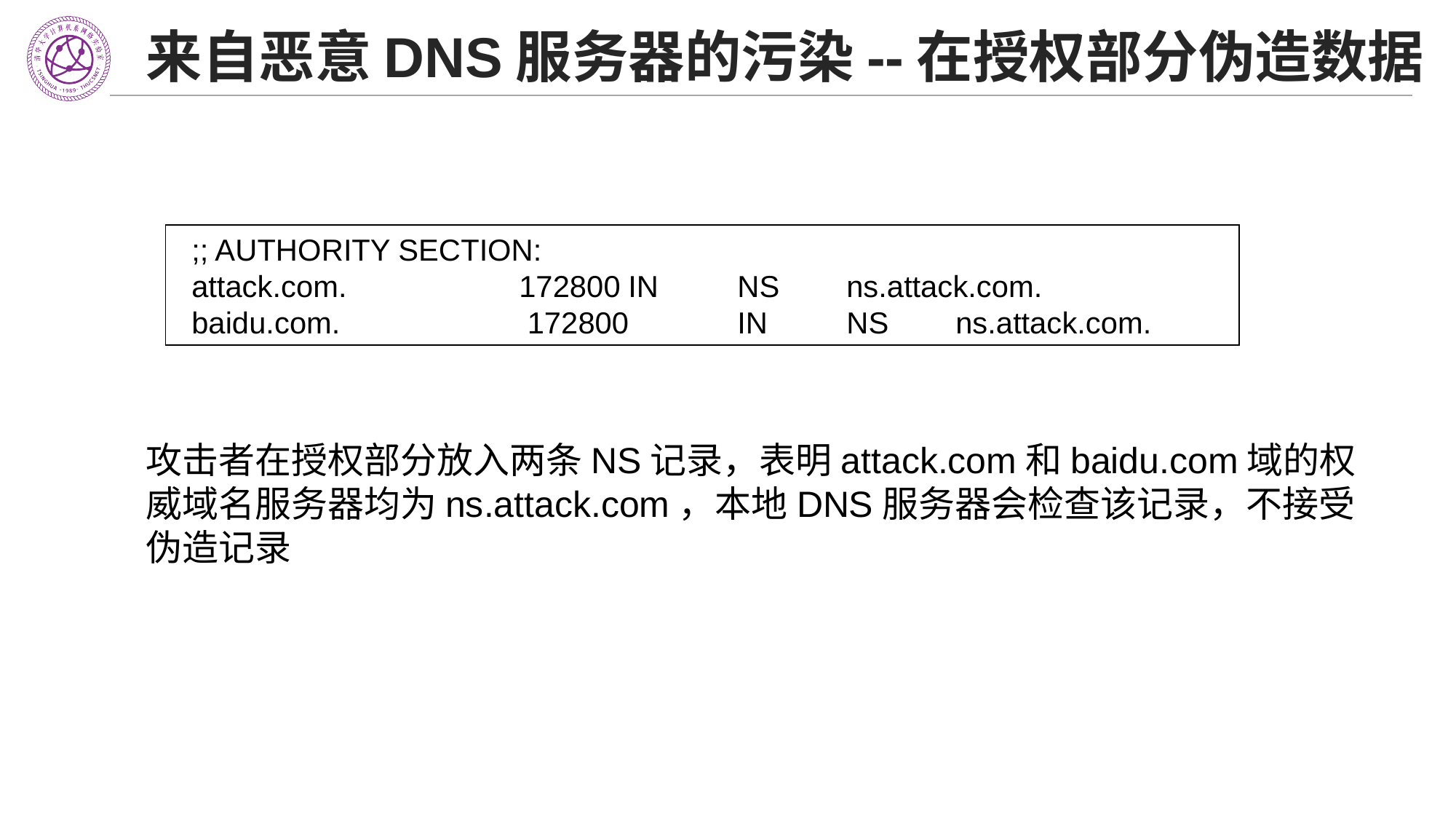

# 来自恶意DNS服务器的污染--在授权部分伪造数据

;; AUTHORITY SECTION:
attack.com.		172800	IN	NS	ns.attack.com.
baidu.com.		 172800	IN	NS	ns.attack.com.

攻击者在授权部分放入两条NS记录，表明attack.com和baidu.com域的权威域名服务器均为ns.attack.com，本地DNS服务器会检查该记录，不接受伪造记录